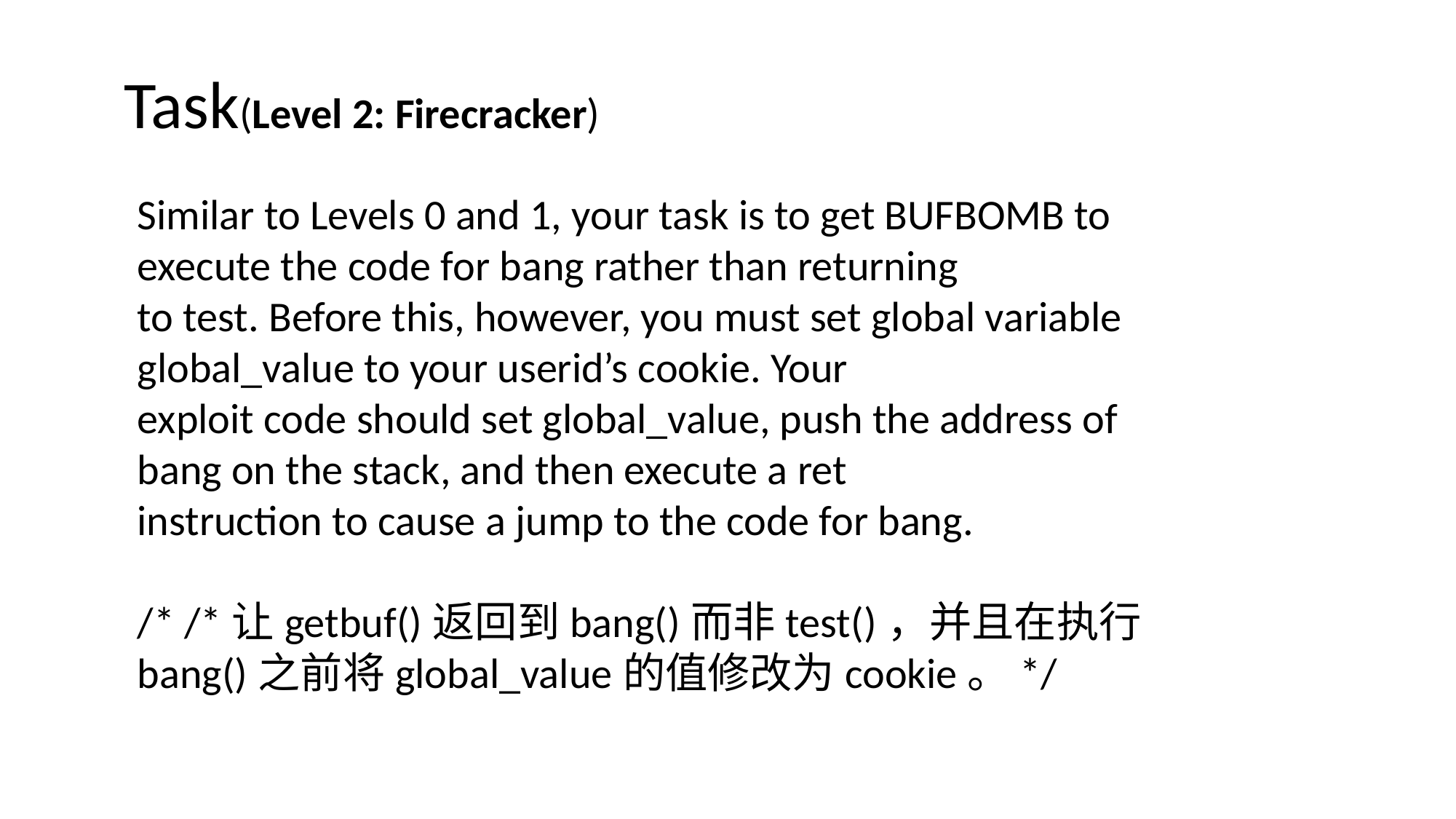

Task(Level 2: Firecracker)
Similar to Levels 0 and 1, your task is to get BUFBOMB to execute the code for bang rather than returning
to test. Before this, however, you must set global variable global_value to your userid’s cookie. Your
exploit code should set global_value, push the address of bang on the stack, and then execute a ret
instruction to cause a jump to the code for bang.

/* /*让getbuf()返回到bang()而非test()，并且在执行bang()之前将global_value的值修改为cookie。*/